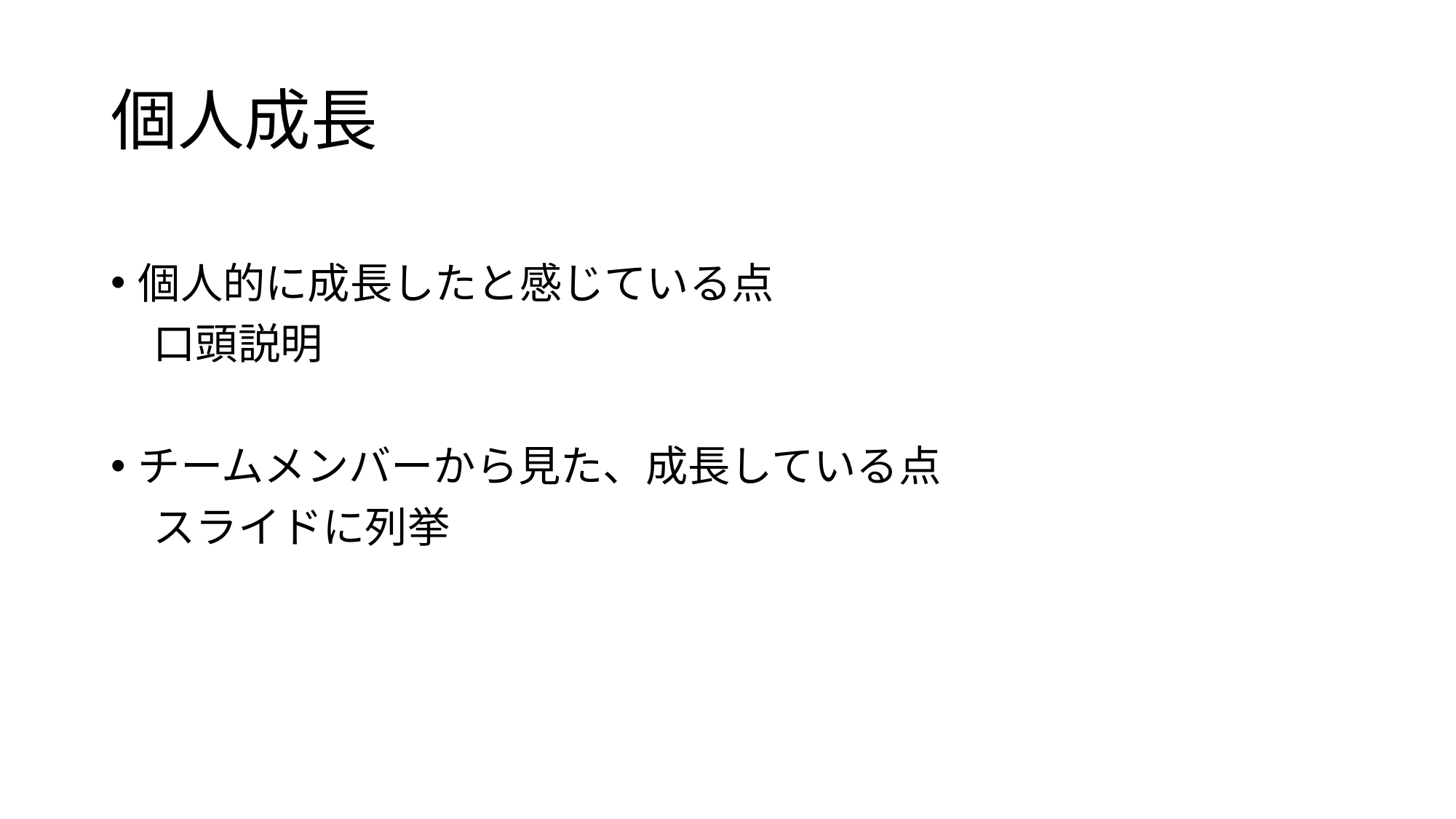

# 個人成長
個人的に成長したと感じている点
　口頭説明

チームメンバーから見た、成長している点
　スライドに列挙